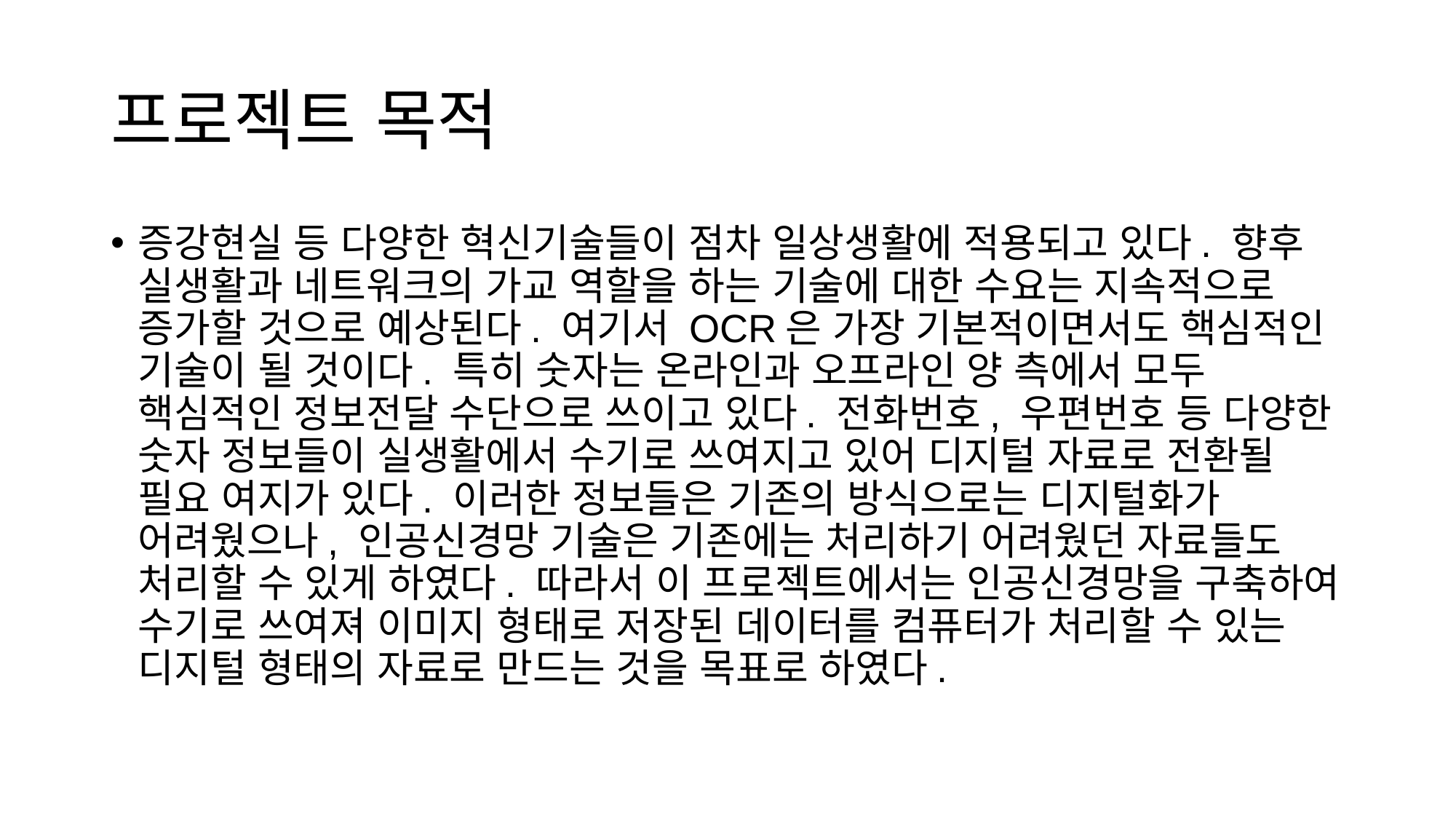

# 프로젝트 목적
증강현실 등 다양한 혁신기술들이 점차 일상생활에 적용되고 있다. 향후 실생활과 네트워크의 가교 역할을 하는 기술에 대한 수요는 지속적으로 증가할 것으로 예상된다. 여기서 OCR은 가장 기본적이면서도 핵심적인 기술이 될 것이다. 특히 숫자는 온라인과 오프라인 양 측에서 모두 핵심적인 정보전달 수단으로 쓰이고 있다. 전화번호, 우편번호 등 다양한 숫자 정보들이 실생활에서 수기로 쓰여지고 있어 디지털 자료로 전환될 필요 여지가 있다. 이러한 정보들은 기존의 방식으로는 디지털화가 어려웠으나, 인공신경망 기술은 기존에는 처리하기 어려웠던 자료들도 처리할 수 있게 하였다. 따라서 이 프로젝트에서는 인공신경망을 구축하여 수기로 쓰여져 이미지 형태로 저장된 데이터를 컴퓨터가 처리할 수 있는 디지털 형태의 자료로 만드는 것을 목표로 하였다.